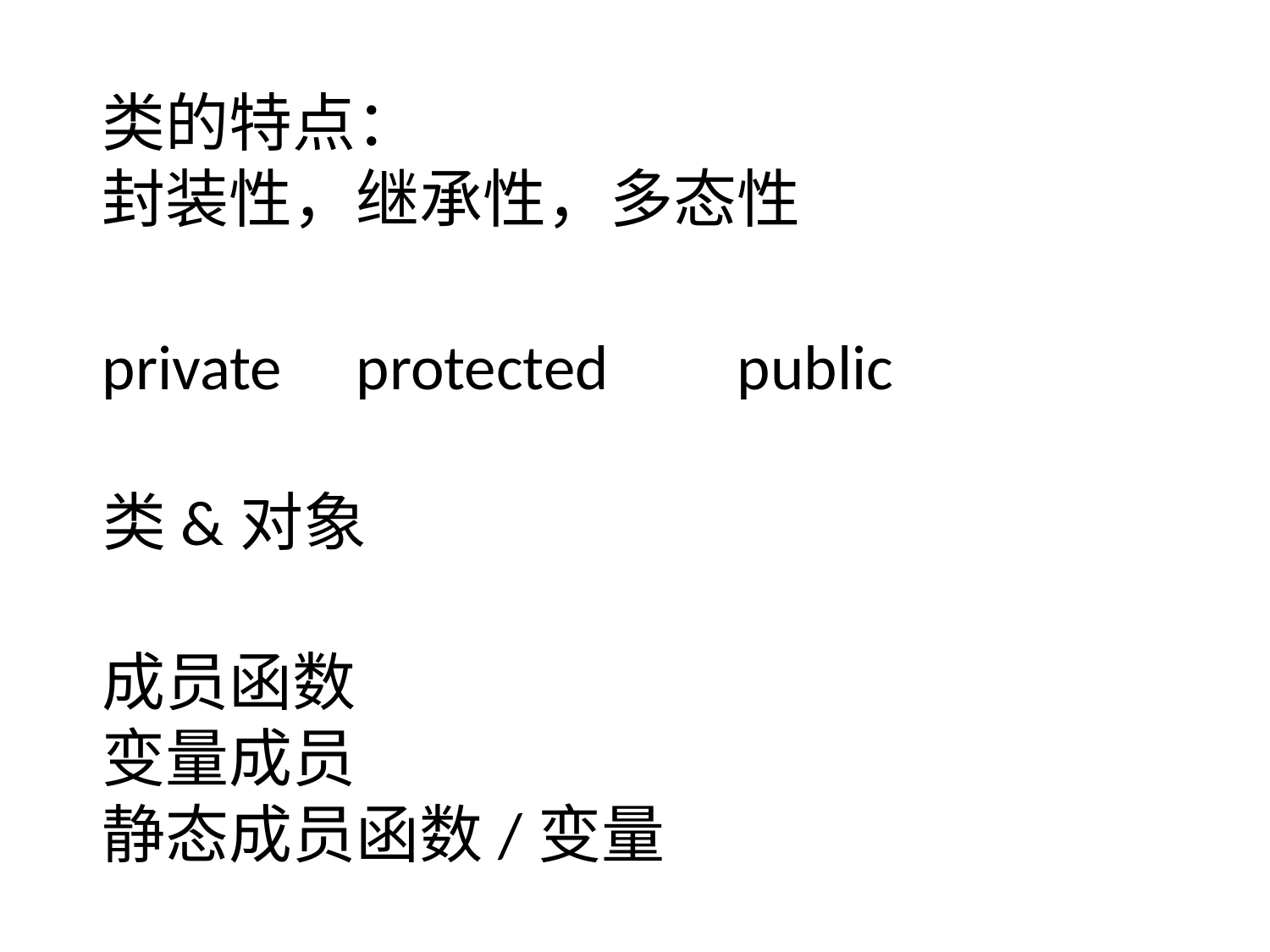

类的特点：
封装性，继承性，多态性
private	protected		public
类&对象
成员函数
变量成员
静态成员函数/变量